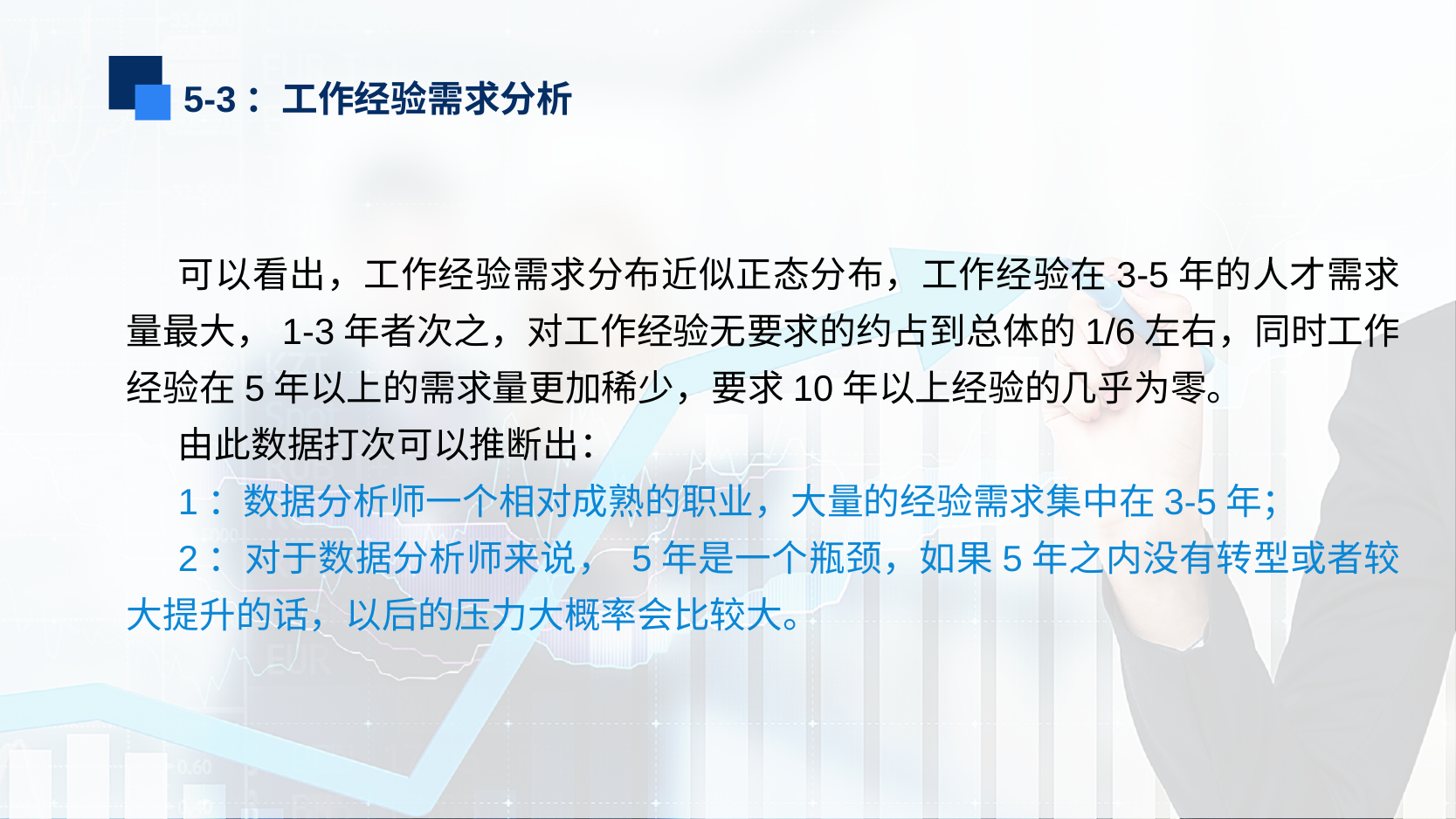

5-3：工作经验需求分析

可以看出，工作经验需求分布近似正态分布，工作经验在3-5年的人才需求量最大，1-3年者次之，对工作经验无要求的约占到总体的1/6左右，同时工作经验在5年以上的需求量更加稀少，要求10年以上经验的几乎为零。
由此数据打次可以推断出：
1：数据分析师一个相对成熟的职业，大量的经验需求集中在3-5年；
2：对于数据分析师来说， 5年是一个瓶颈，如果5年之内没有转型或者较大提升的话，以后的压力大概率会比较大。